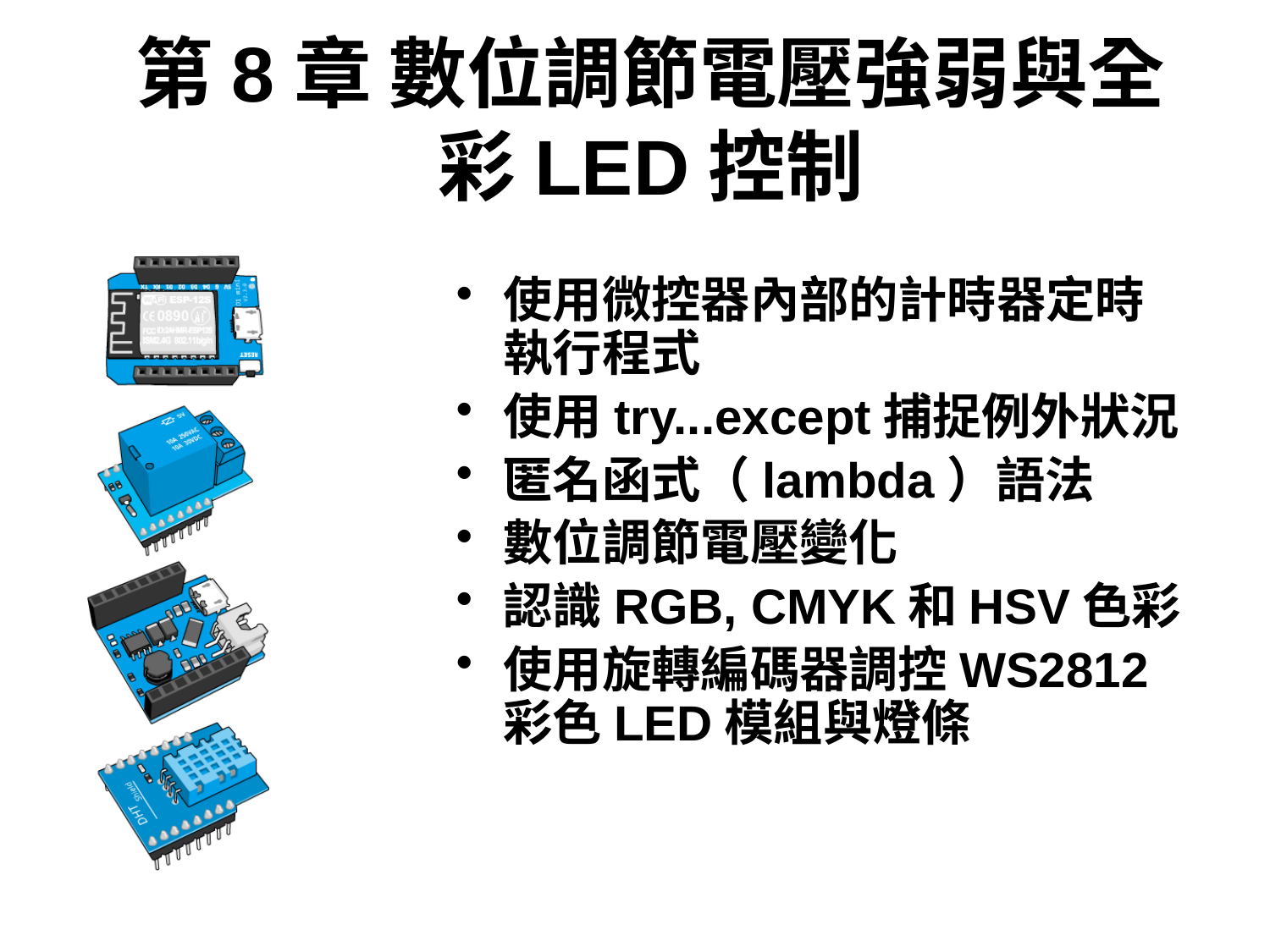

# 第8章 數位調節電壓強弱與全彩LED控制
使用微控器內部的計時器定時執行程式
使用try...except捕捉例外狀況
匿名函式（lambda）語法
數位調節電壓變化
認識RGB, CMYK和HSV色彩
使用旋轉編碼器調控WS2812彩色LED模組與燈條